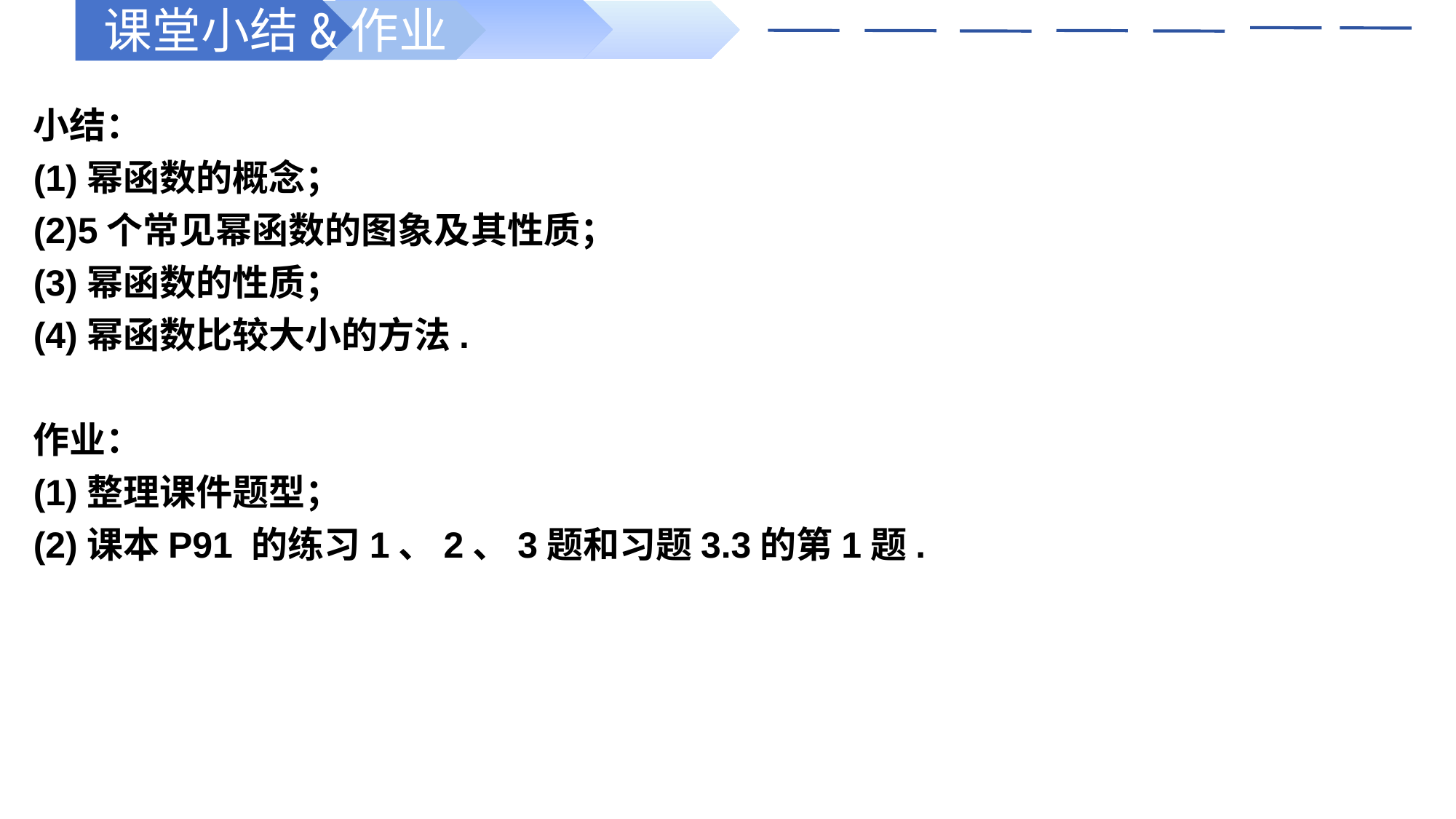

课堂小结&作业

小结：
(1)幂函数的概念；
(2)5个常见幂函数的图象及其性质；
(3)幂函数的性质；
(4)幂函数比较大小的方法.

作业：
(1)整理课件题型；
(2)课本P91 的练习1、2、3题和习题3.3的第1题.